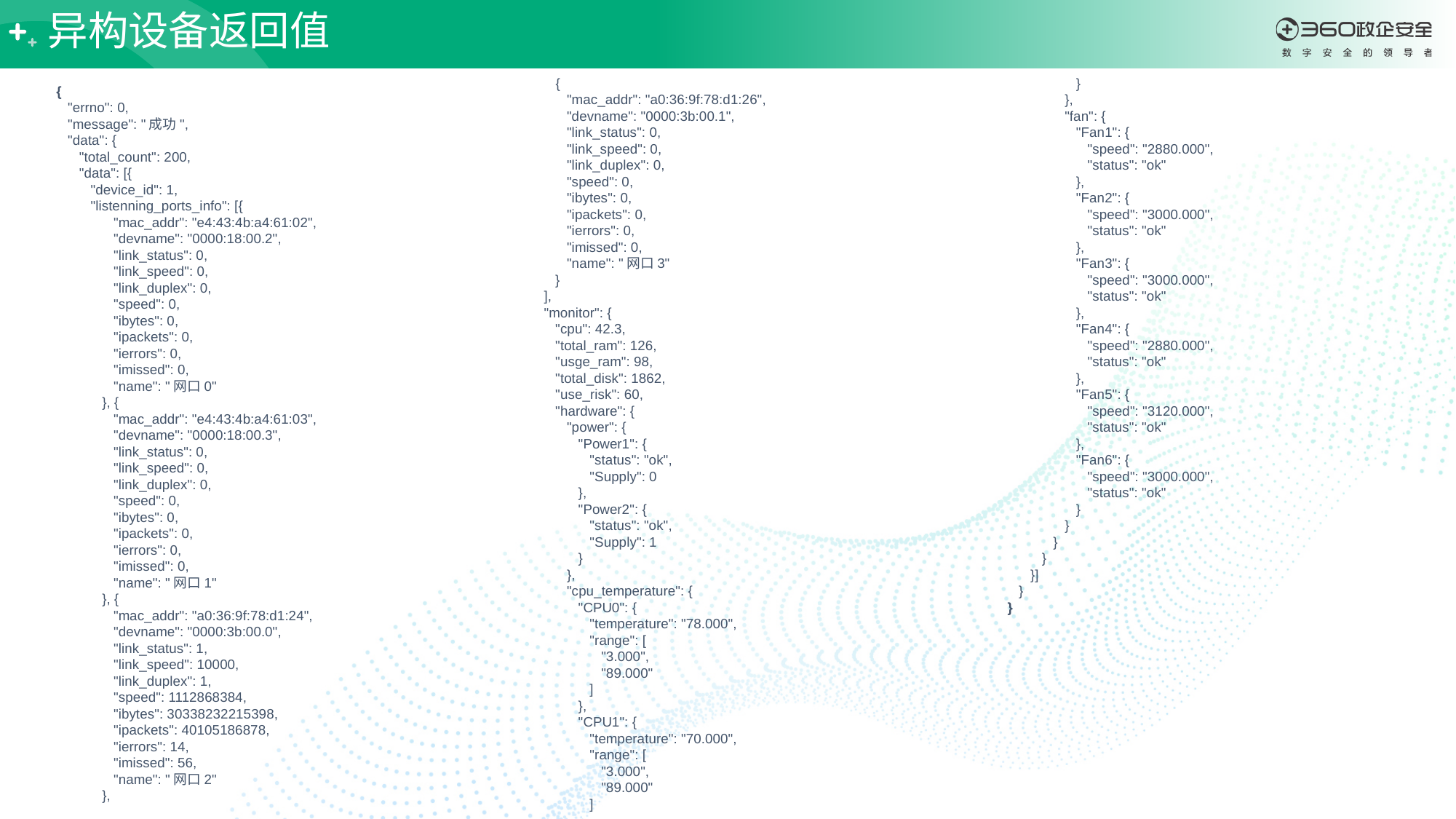

异构设备返回值
{
   "errno": 0,
   "message": "成功",
   "data": {
      "total_count": 200,
      "data": [{
         "device_id": 1,
         "listenning_ports_info": [{
               "mac_addr": "e4:43:4b:a4:61:02",
               "devname": "0000:18:00.2",
               "link_status": 0,
               "link_speed": 0,
               "link_duplex": 0,
               "speed": 0,
               "ibytes": 0,
               "ipackets": 0,
               "ierrors": 0,
               "imissed": 0,
               "name": "网口0"
            }, {
               "mac_addr": "e4:43:4b:a4:61:03",
               "devname": "0000:18:00.3",
               "link_status": 0,
               "link_speed": 0,
               "link_duplex": 0,
               "speed": 0,
               "ibytes": 0,
               "ipackets": 0,
               "ierrors": 0,
               "imissed": 0,
               "name": "网口1"
            }, {
               "mac_addr": "a0:36:9f:78:d1:24",
               "devname": "0000:3b:00.0",
               "link_status": 1,
               "link_speed": 10000,
               "link_duplex": 1,
               "speed": 1112868384,
               "ibytes": 30338232215398,
               "ipackets": 40105186878,
               "ierrors": 14,
               "imissed": 56,
               "name": "网口2"
            },
            {
               "mac_addr": "a0:36:9f:78:d1:26",
               "devname": "0000:3b:00.1",
               "link_status": 0,
               "link_speed": 0,
               "link_duplex": 0,
               "speed": 0,
               "ibytes": 0,
               "ipackets": 0,
               "ierrors": 0,
               "imissed": 0,
               "name": "网口3"
            }
         ],
         "monitor": {
            "cpu": 42.3,
            "total_ram": 126,
            "usge_ram": 98,
            "total_disk": 1862,
            "use_risk": 60,
            "hardware": {
               "power": {
                  "Power1": {
                     "status": "ok",
                     "Supply": 0
                  },
                  "Power2": {
                     "status": "ok",
                     "Supply": 1
                  }
               },
               "cpu_temperature": {
                  "CPU0": {
                     "temperature": "78.000",
                     "range": [
                        "3.000",
                        "89.000"
                     ]
                  },
                  "CPU1": {
                     "temperature": "70.000",
                     "range": [
                        "3.000",
                        "89.000"
                     ]
                  }
               },
               "fan": {
                  "Fan1": {
                     "speed": "2880.000",
                     "status": "ok"
                  },
                  "Fan2": {
                     "speed": "3000.000",
                     "status": "ok"
                  },
                  "Fan3": {
                     "speed": "3000.000",
                     "status": "ok"
                  },
                  "Fan4": {
                     "speed": "2880.000",
                     "status": "ok"
                  },
                  "Fan5": {
                     "speed": "3120.000",
                     "status": "ok"
                  },
                  "Fan6": {
                     "speed": "3000.000",
                     "status": "ok"
                  }
               }
            }
         }
      }]
   }
}